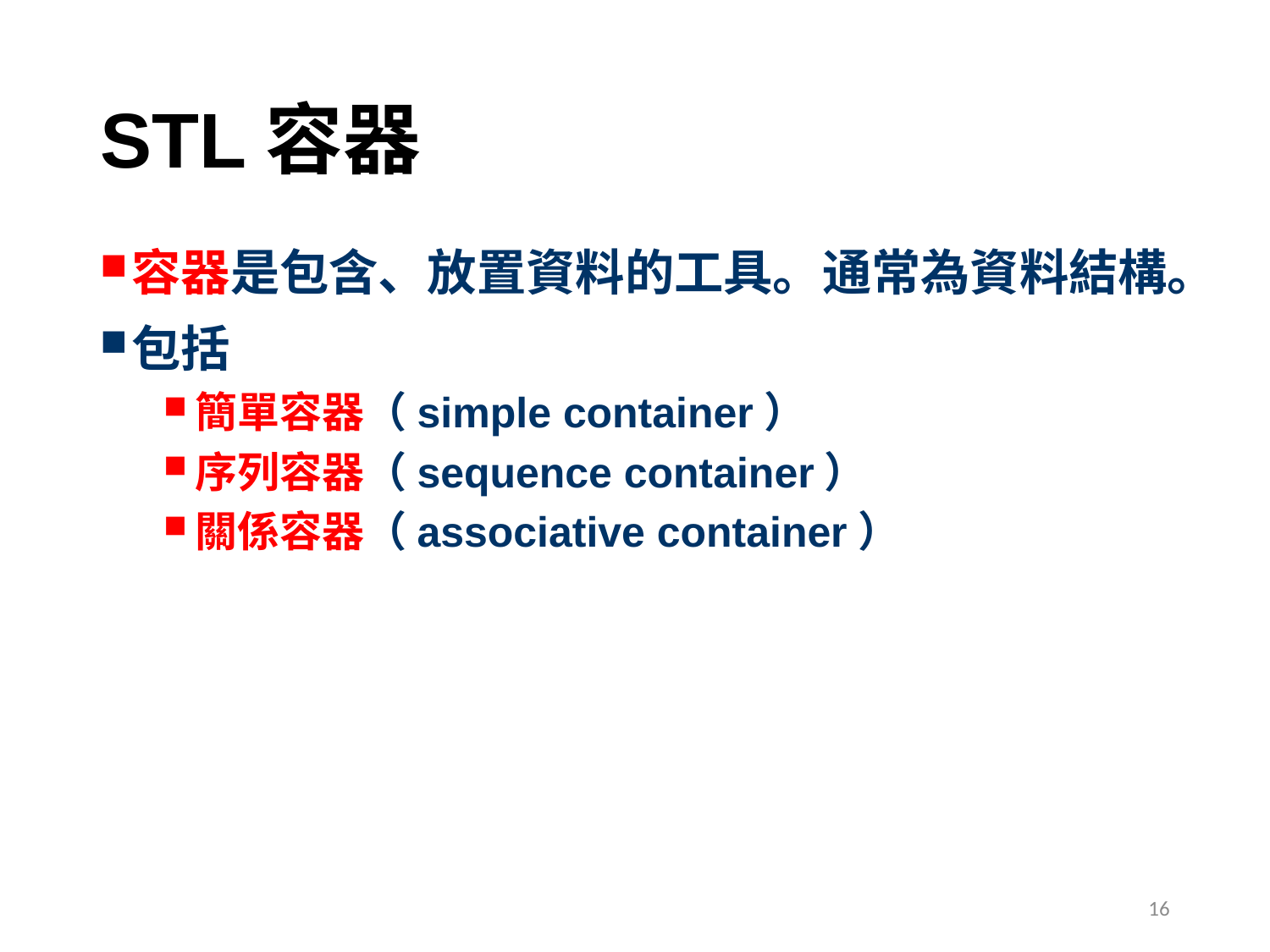

# STL容器
容器是包含、放置資料的工具。通常為資料結構。
包括
簡單容器（simple container）
序列容器（sequence container）
關係容器（associative container）

16